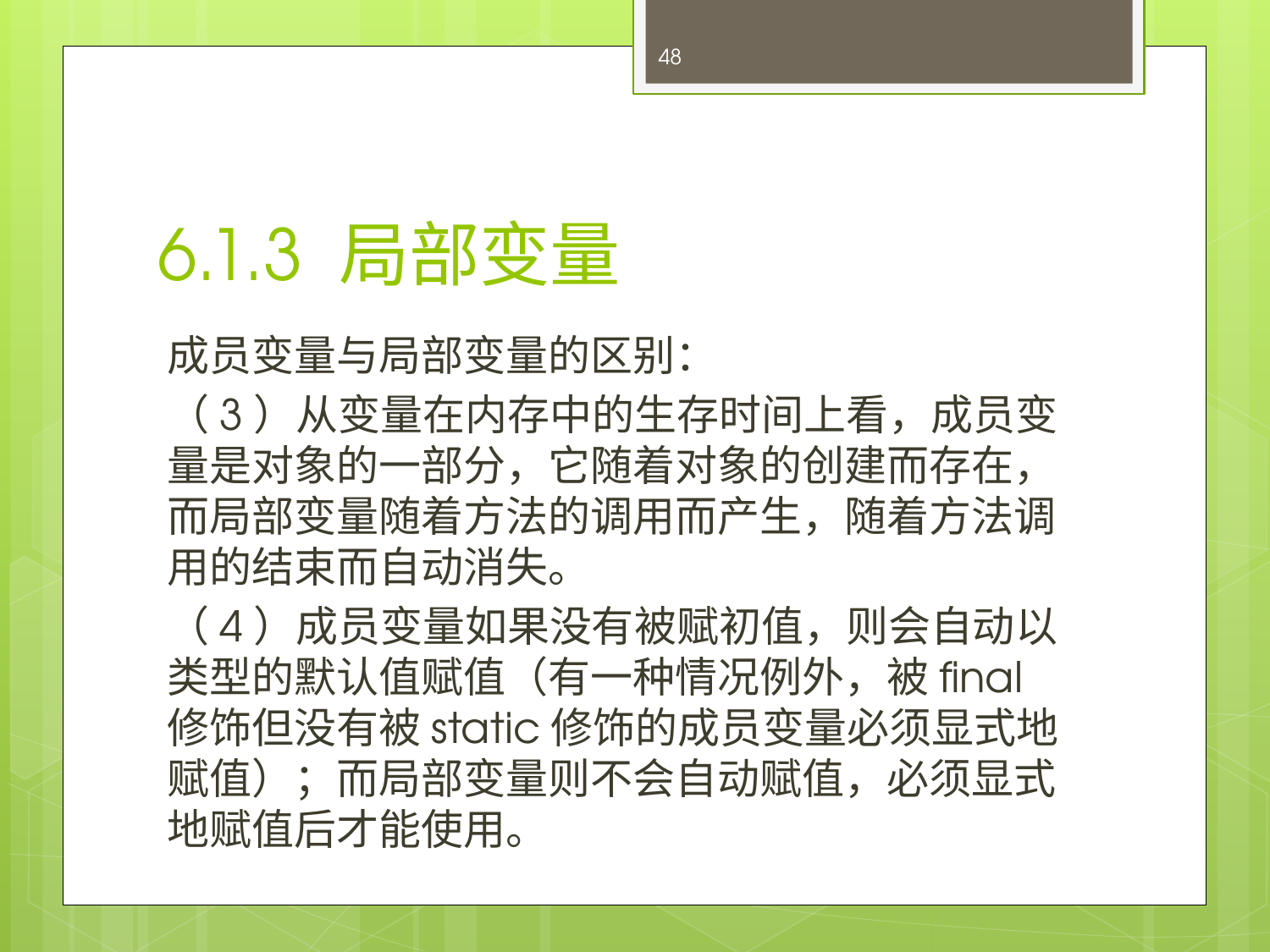

48
# 6.1.3 局部变量
成员变量与局部变量的区别：
（3）从变量在内存中的生存时间上看，成员变量是对象的一部分，它随着对象的创建而存在，而局部变量随着方法的调用而产生，随着方法调用的结束而自动消失。
（4）成员变量如果没有被赋初值，则会自动以类型的默认值赋值（有一种情况例外，被final修饰但没有被static修饰的成员变量必须显式地赋值）；而局部变量则不会自动赋值，必须显式地赋值后才能使用。